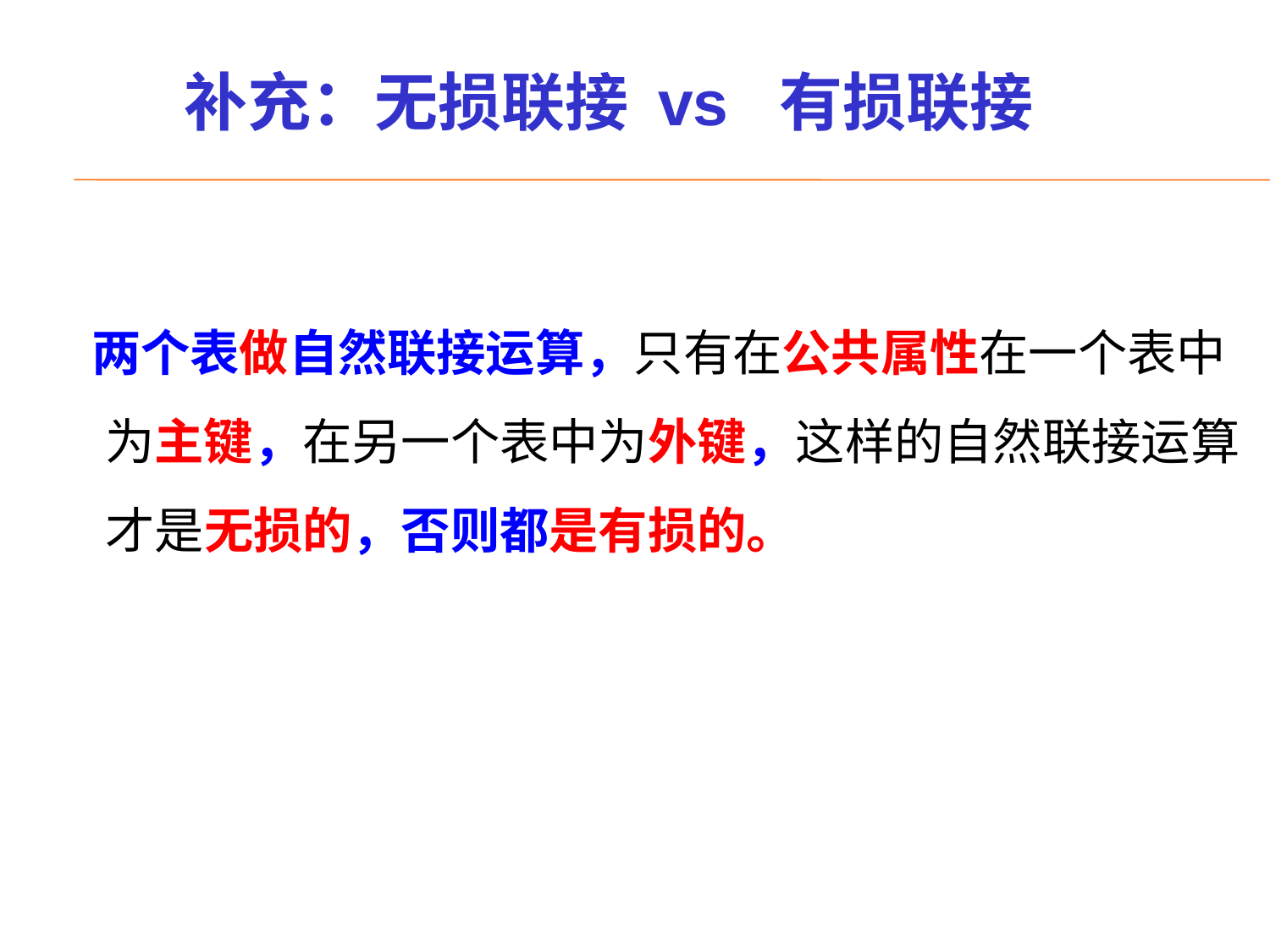

# 补充：无损联接 vs  有损联接
  两个表做自然联接运算，只有在公共属性在一个表中为主键，在另一个表中为外键，这样的自然联接运算才是无损的，否则都是有损的。